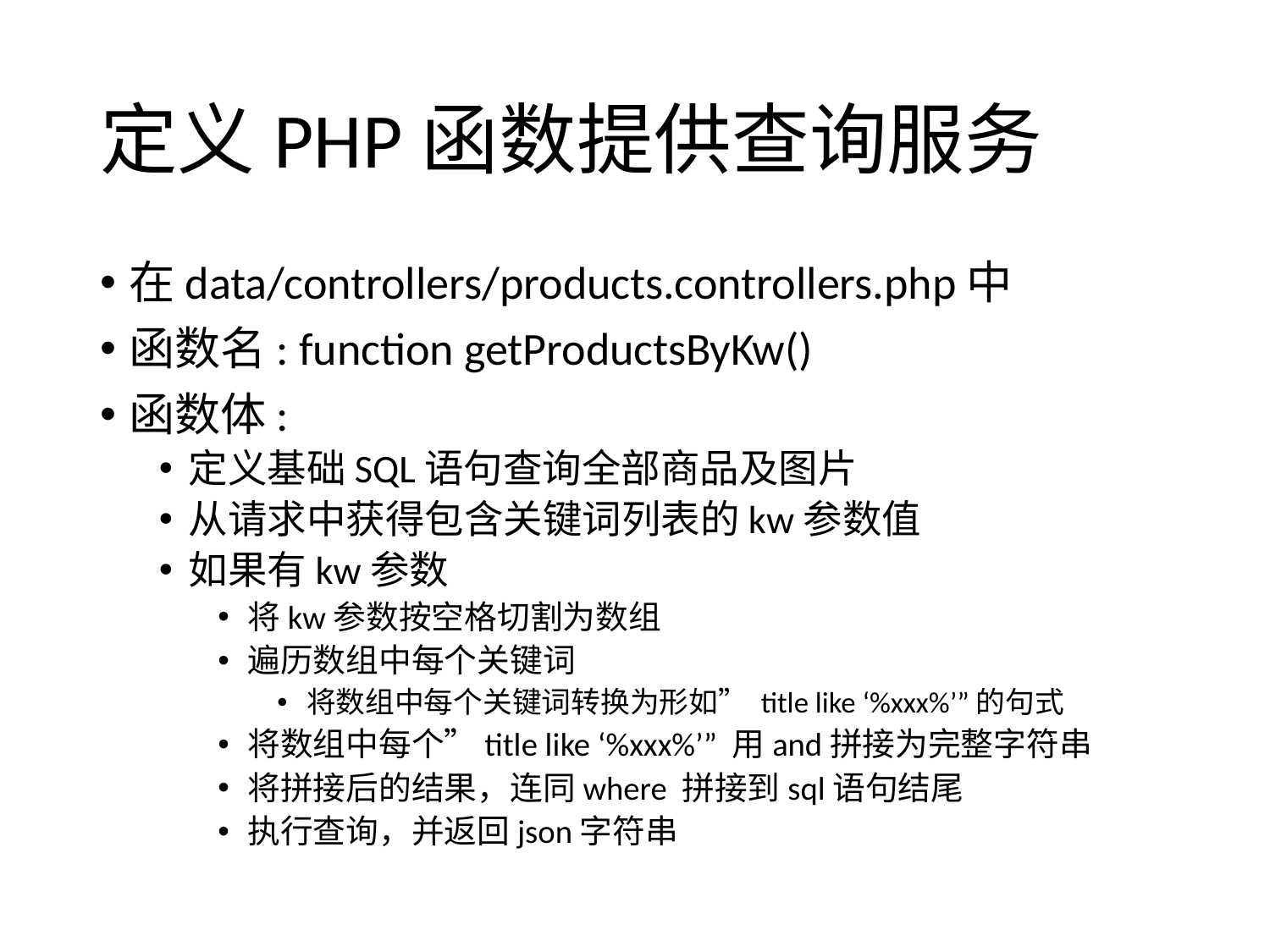

# 定义PHP函数提供查询服务
在data/controllers/products.controllers.php中
函数名: function getProductsByKw()
函数体:
定义基础SQL语句查询全部商品及图片
从请求中获得包含关键词列表的kw参数值
如果有kw参数
将kw参数按空格切割为数组
遍历数组中每个关键词
将数组中每个关键词转换为形如” title like ‘%xxx%’”的句式
将数组中每个”title like ‘%xxx%’” 用and拼接为完整字符串
将拼接后的结果，连同where 拼接到sql语句结尾
执行查询，并返回json字符串